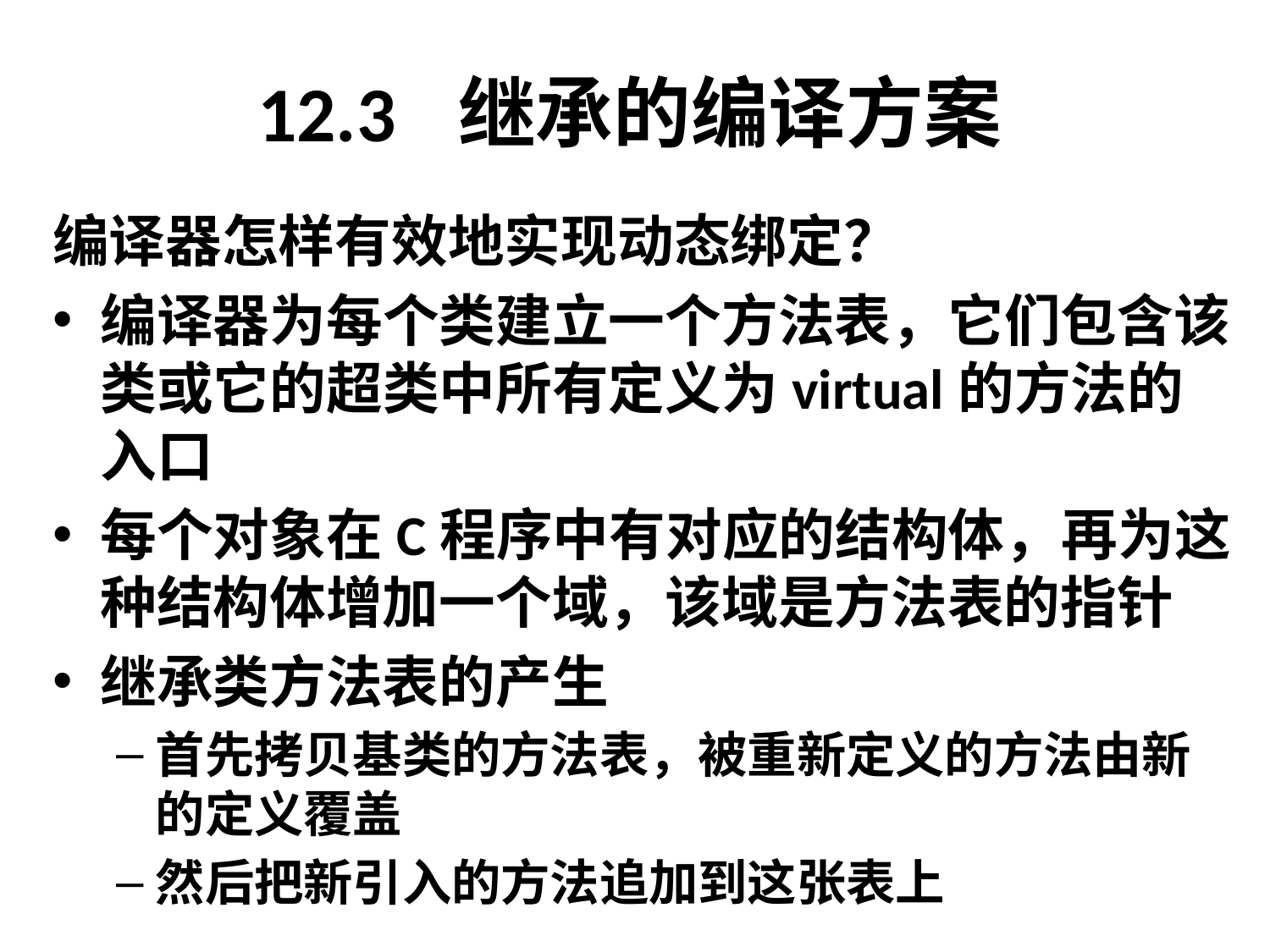

# 12.3  继承的编译方案
编译器怎样有效地实现动态绑定？
编译器为每个类建立一个方法表，它们包含该类或它的超类中所有定义为virtual的方法的入口
每个对象在C程序中有对应的结构体，再为这种结构体增加一个域，该域是方法表的指针
继承类方法表的产生
首先拷贝基类的方法表，被重新定义的方法由新的定义覆盖
然后把新引入的方法追加到这张表上